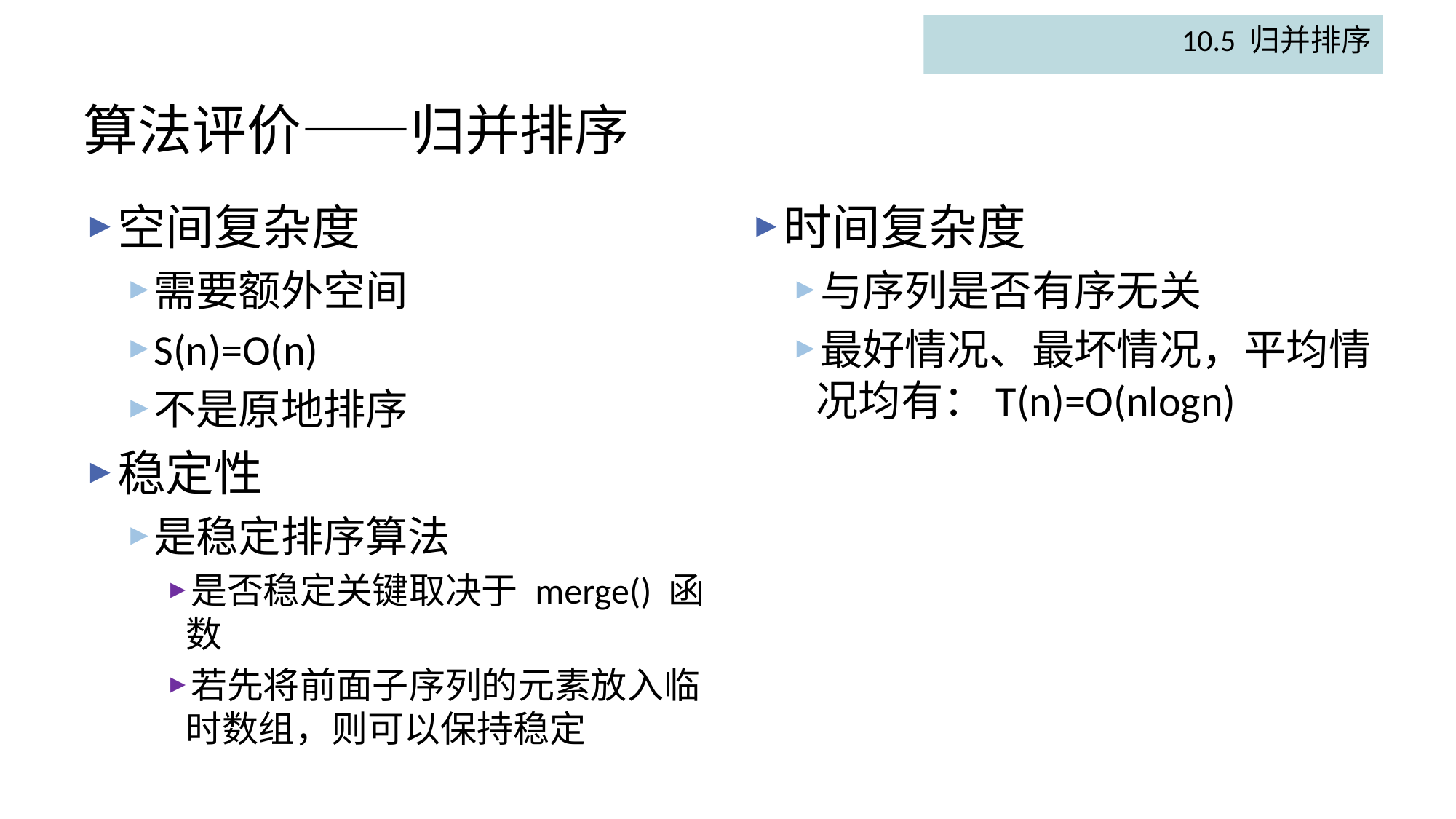

10.5 归并排序
# 算法评价——归并排序
空间复杂度
需要额外空间
S(n)=O(n)
不是原地排序
稳定性
是稳定排序算法
是否稳定关键取决于 merge() 函数
若先将前面子序列的元素放入临时数组，则可以保持稳定
时间复杂度
与序列是否有序无关
最好情况、最坏情况，平均情况均有：T(n)=O(nlogn)